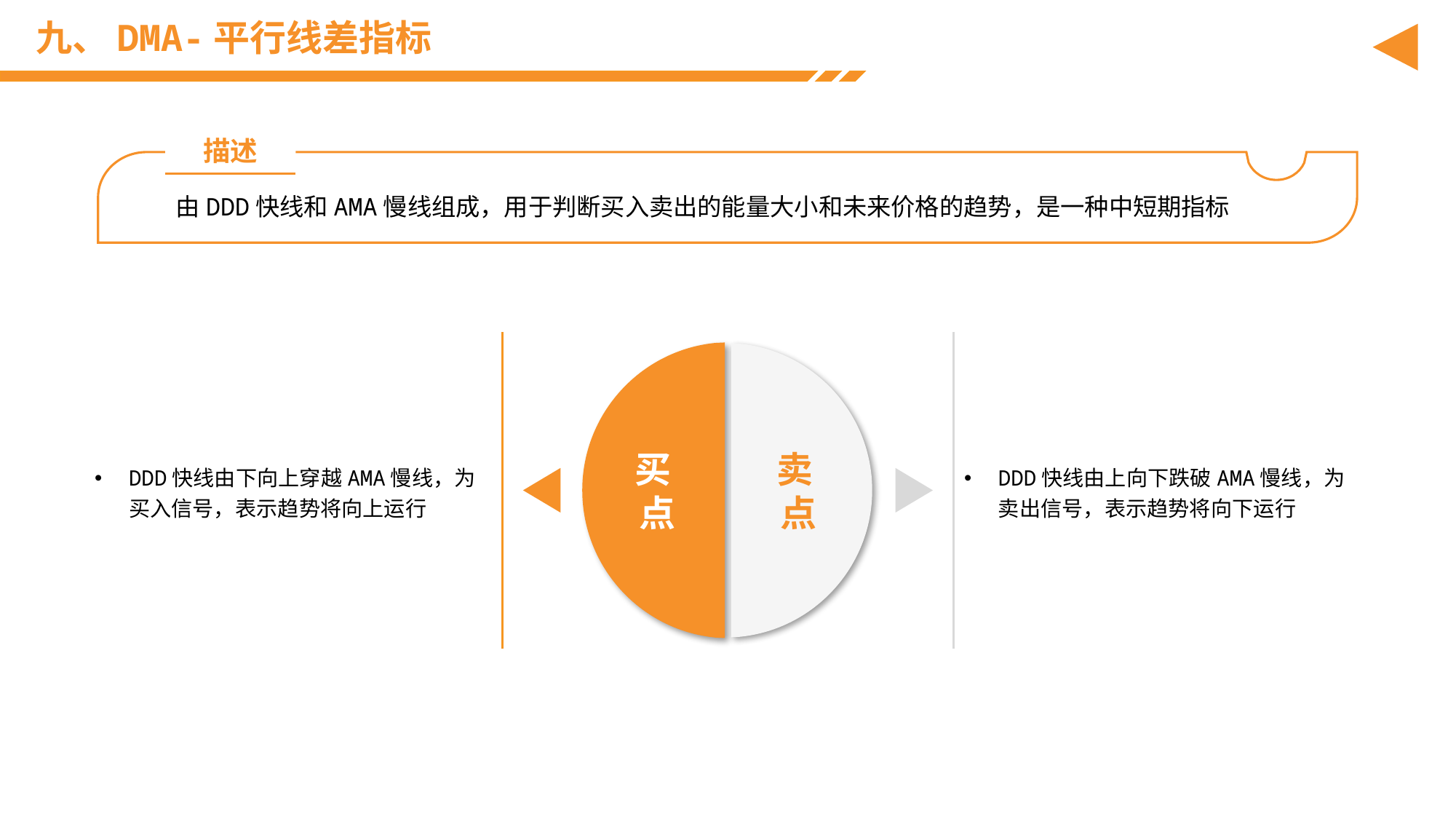

# 九、DMA-平行线差指标

描述

由DDD快线和AMA慢线组成，用于判断买入卖出的能量大小和未来价格的趋势，是一种中短期指标
DDD快线由下向上穿越AMA慢线，为买入信号，表示趋势将向上运行
DDD快线由上向下跌破AMA慢线，为卖出信号，表示趋势将向下运行

买
点
卖
点